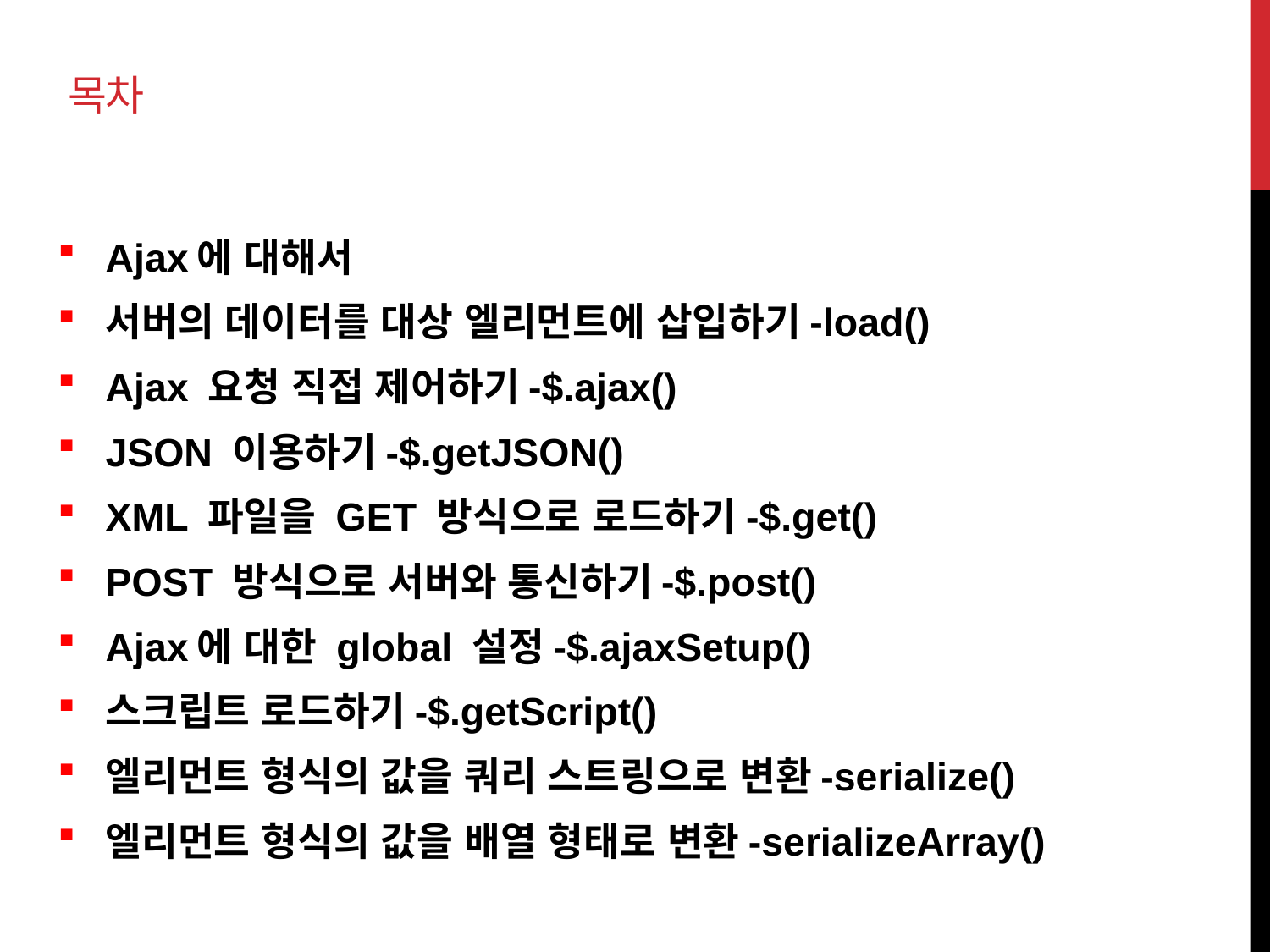

# 목차
Ajax에 대해서
서버의 데이터를 대상 엘리먼트에 삽입하기-load()
Ajax 요청 직접 제어하기-$.ajax()
JSON 이용하기-$.getJSON()
XML 파일을 GET 방식으로 로드하기-$.get()
POST 방식으로 서버와 통신하기-$.post()
Ajax에 대한 global 설정-$.ajaxSetup()
스크립트 로드하기-$.getScript()
엘리먼트 형식의 값을 쿼리 스트링으로 변환-serialize()
엘리먼트 형식의 값을 배열 형태로 변환-serializeArray()